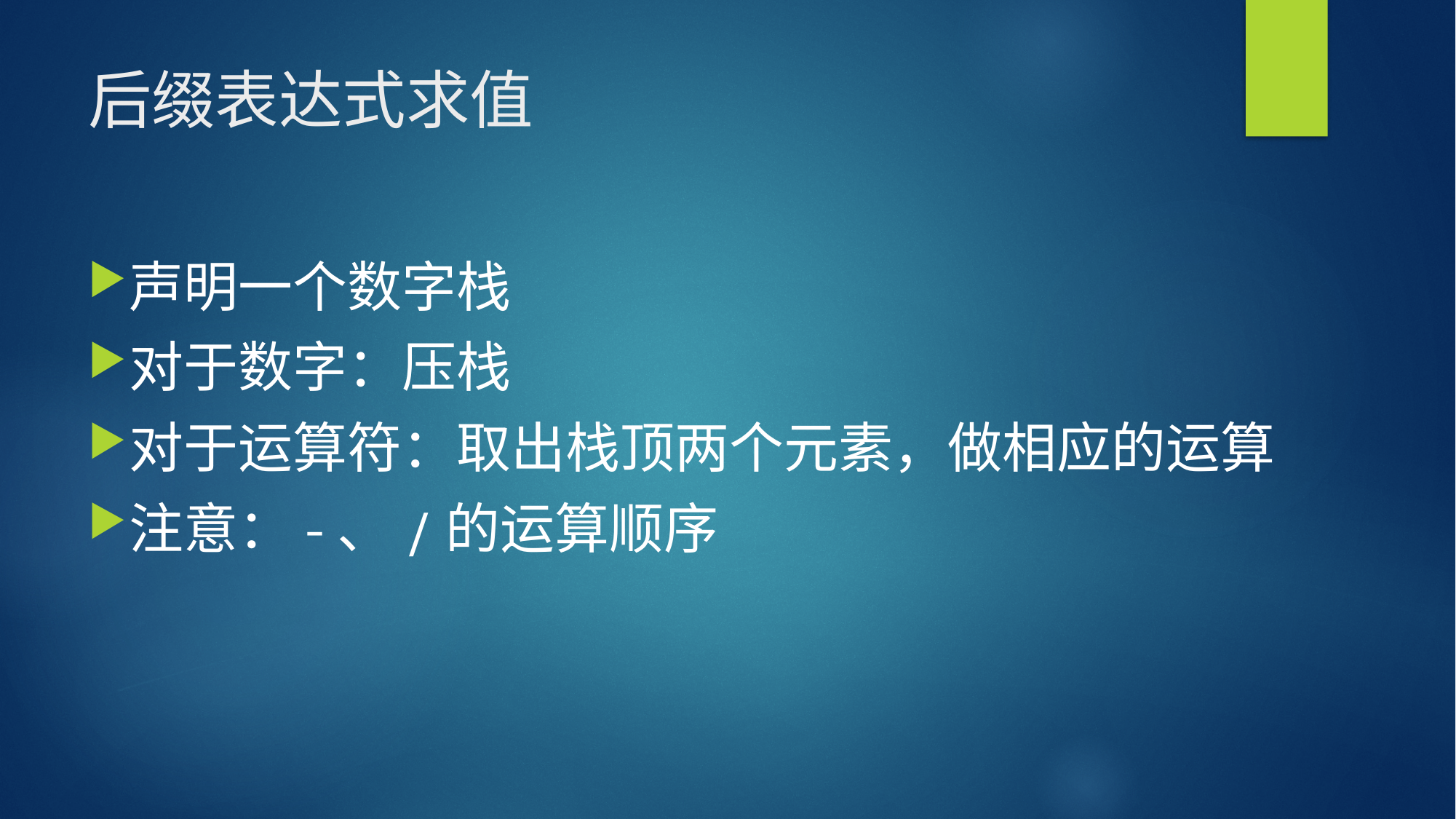

# 后缀表达式求值
声明一个数字栈
对于数字：压栈
对于运算符：取出栈顶两个元素，做相应的运算
注意：-、/的运算顺序